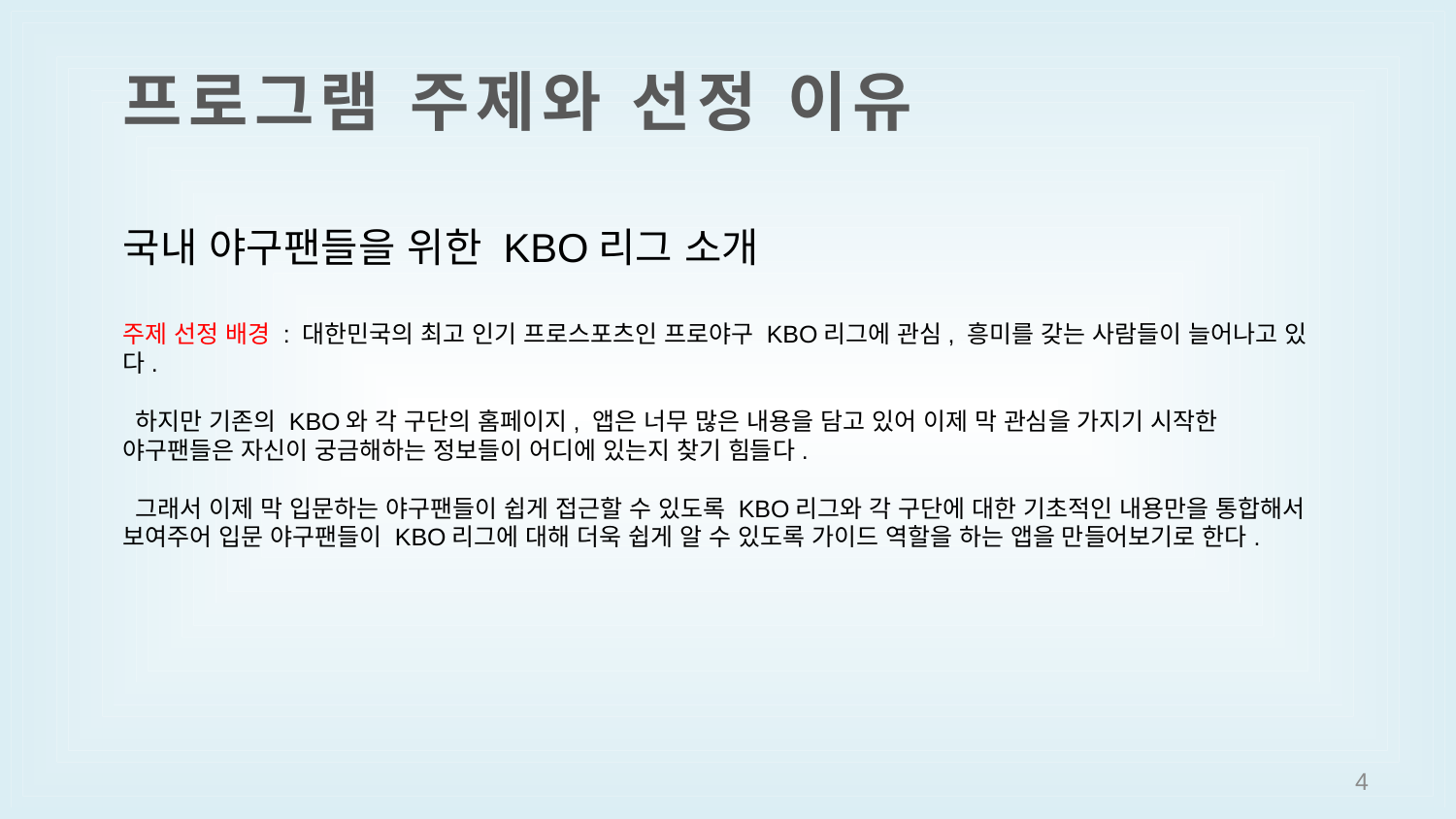

프로그램 주제와 선정 이유
국내 야구팬들을 위한 KBO리그 소개

주제 선정 배경 : 대한민국의 최고 인기 프로스포츠인 프로야구 KBO리그에 관심, 흥미를 갖는 사람들이 늘어나고 있다.

 하지만 기존의 KBO와 각 구단의 홈페이지, 앱은 너무 많은 내용을 담고 있어 이제 막 관심을 가지기 시작한 야구팬들은 자신이 궁금해하는 정보들이 어디에 있는지 찾기 힘들다.

 그래서 이제 막 입문하는 야구팬들이 쉽게 접근할 수 있도록 KBO리그와 각 구단에 대한 기초적인 내용만을 통합해서 보여주어 입문 야구팬들이 KBO리그에 대해 더욱 쉽게 알 수 있도록 가이드 역할을 하는 앱을 만들어보기로 한다.
4